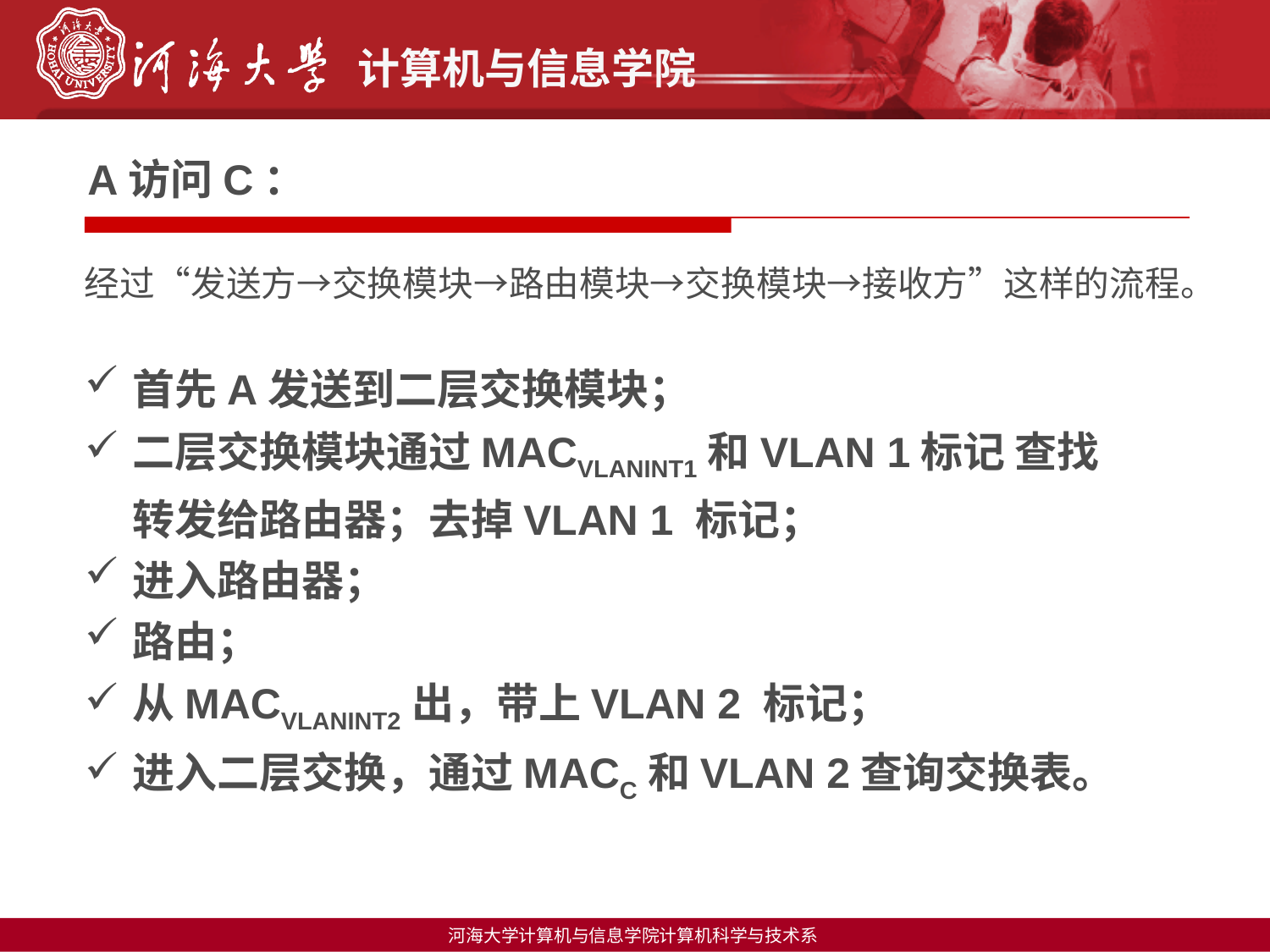

A访问C：
经过“发送方→交换模块→路由模块→交换模块→接收方”这样的流程。
首先A发送到二层交换模块；
二层交换模块通过MACVLANINT1和VLAN 1标记 查找转发给路由器；去掉VLAN 1 标记；
进入路由器；
路由；
从MACVLANINT2出，带上VLAN 2 标记；
进入二层交换，通过MACC和VLAN 2查询交换表。